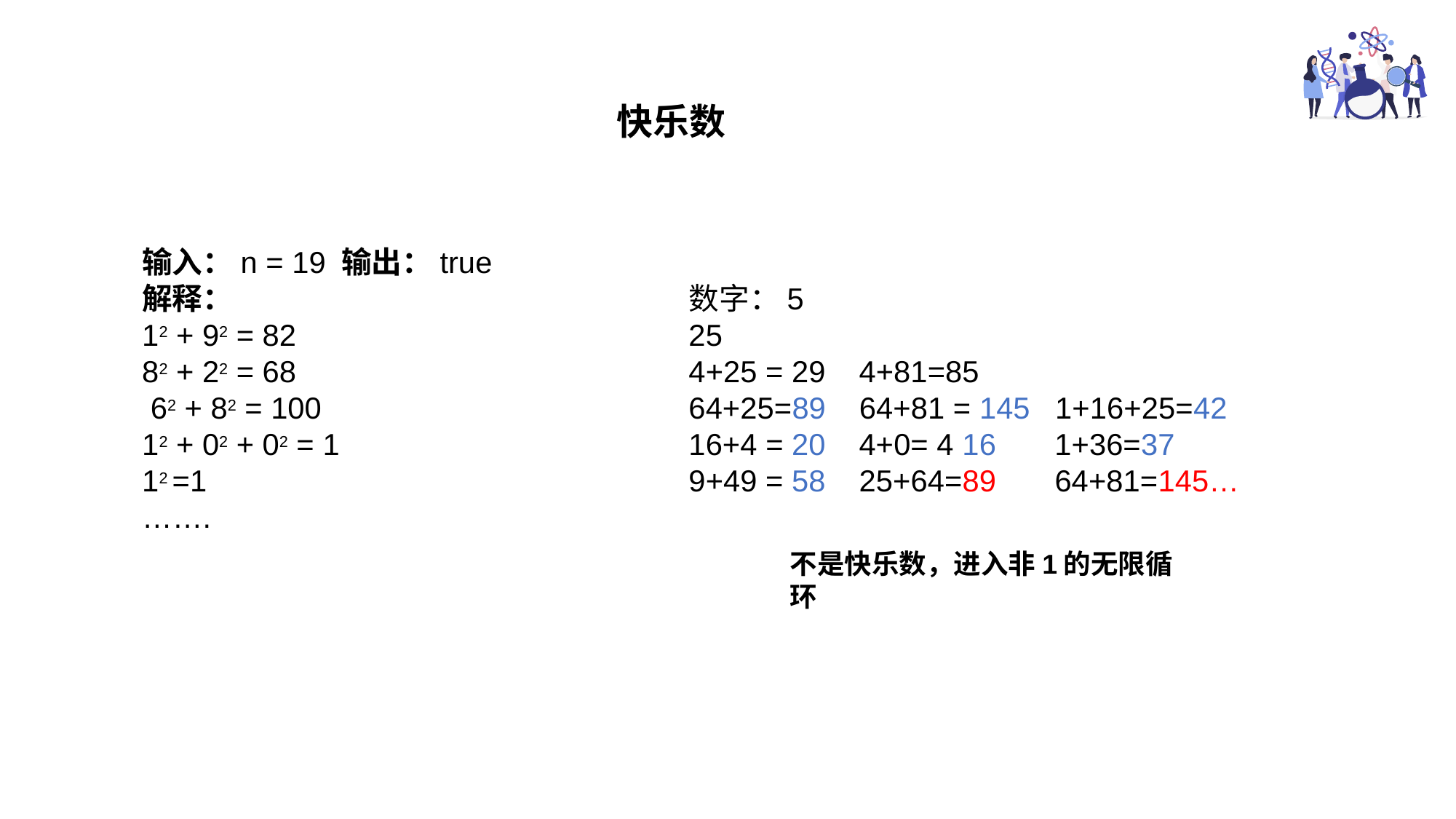

快乐数
输入：n = 19 输出：true
解释：
12 + 92 = 82
82 + 22 = 68
 62 + 82 = 100
12 + 02 + 02 = 1
12 =1
…….
数字：5
25
4+25 = 29    4+81=85
64+25=89    64+81 = 145   1+16+25=42
16+4 = 20    4+0= 4 16       1+36=37
9+49 = 58    25+64=89       64+81=145…
不是快乐数，进入非1的无限循环